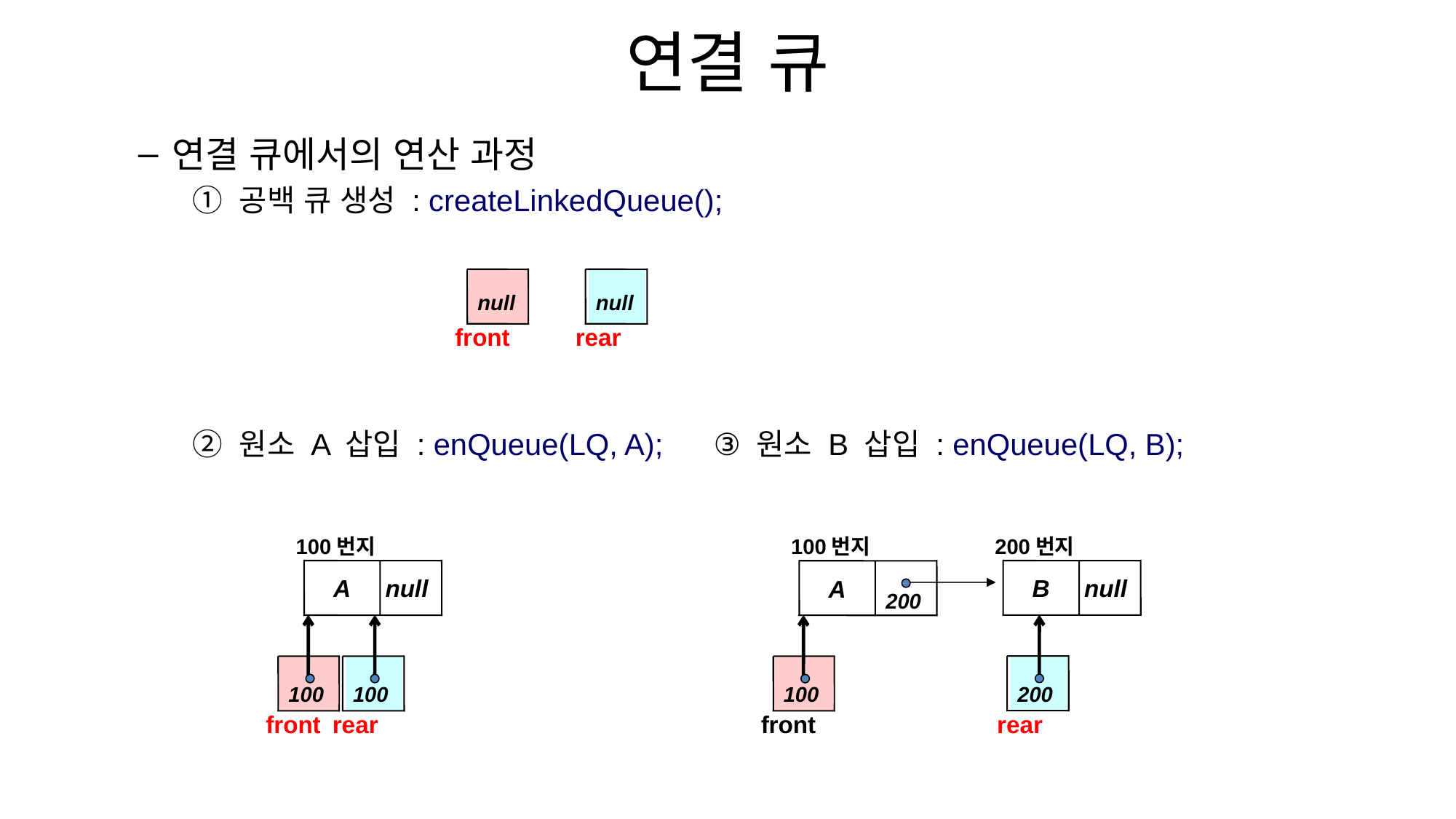

# 연결 큐
연결 큐에서의 연산 과정
① 공백 큐 생성 : createLinkedQueue();

② 원소 A 삽입 : enQueue(LQ, A);      ③ 원소 B 삽입 : enQueue(LQ, B);

null
null

front
rear
100번지
A

null

100

front

100

rear

200번지
100번지
B

null

A

200

200

rear

100

front